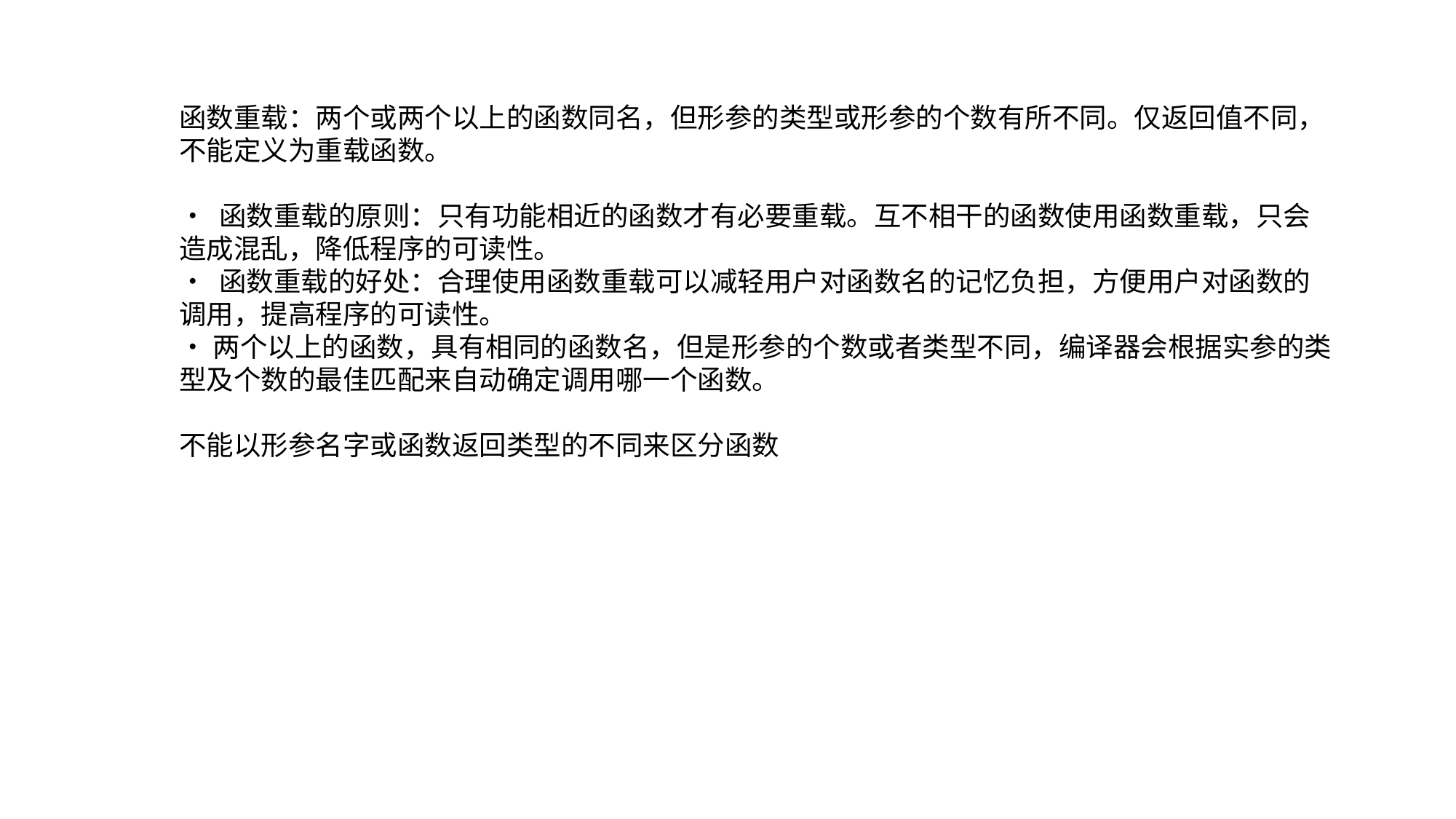

函数重载：两个或两个以上的函数同名，但形参的类型或形参的个数有所不同。仅返回值不同，不能定义为重载函数。

• 函数重载的原则：只有功能相近的函数才有必要重载。互不相干的函数使用函数重载，只会造成混乱，降低程序的可读性。
• 函数重载的好处：合理使用函数重载可以减轻用户对函数名的记忆负担，方便用户对函数的调用，提高程序的可读性。
•两个以上的函数，具有相同的函数名，但是形参的个数或者类型不同，编译器会根据实参的类型及个数的最佳匹配来自动确定调用哪一个函数。

不能以形参名字或函数返回类型的不同来区分函数